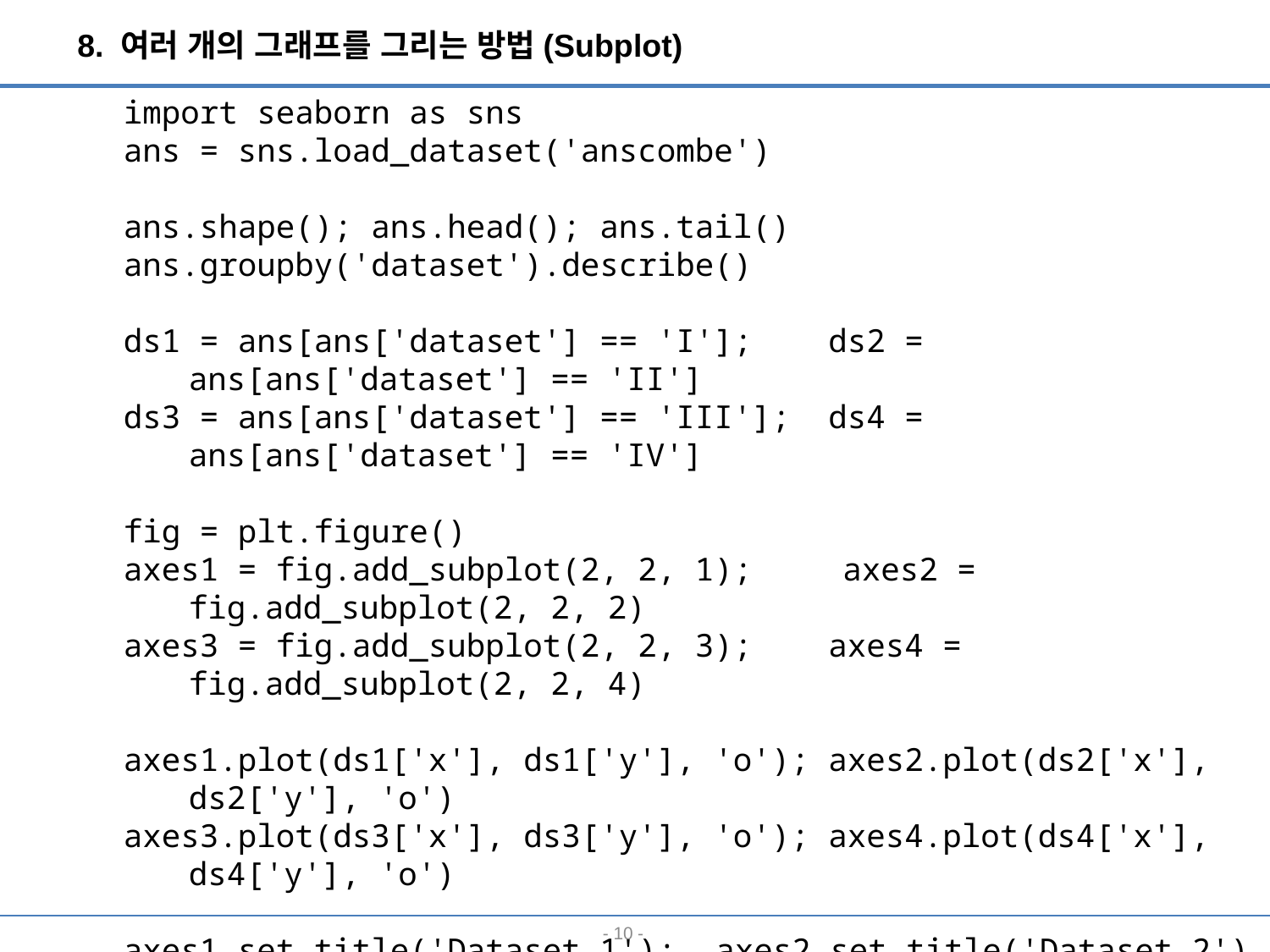

8. 여러 개의 그래프를 그리는 방법(Subplot)
import seaborn as sns
ans = sns.load_dataset('anscombe')

ans.shape(); ans.head(); ans.tail()
ans.groupby('dataset').describe()

ds1 = ans[ans['dataset'] == 'I'];    ds2 = ans[ans['dataset'] == 'II']
ds3 = ans[ans['dataset'] == 'III'];  ds4 = ans[ans['dataset'] == 'IV']

fig = plt.figure()
axes1 = fig.add_subplot(2, 2, 1);	 axes2 = fig.add_subplot(2, 2, 2)
axes3 = fig.add_subplot(2, 2, 3);    axes4 = fig.add_subplot(2, 2, 4)

axes1.plot(ds1['x'], ds1['y'], 'o'); axes2.plot(ds2['x'], ds2['y'], 'o')
axes3.plot(ds3['x'], ds3['y'], 'o'); axes4.plot(ds4['x'], ds4['y'], 'o')

axes1.set_title('Dataset 1');	 axes2.set_title('Dataset 2')
axes3.set_title('Dataset 3');	 axes4.set_title('Dataset 4')

fig.suptitle("Anscombe's Quartet")
fig.tight_layout()
- 10 -